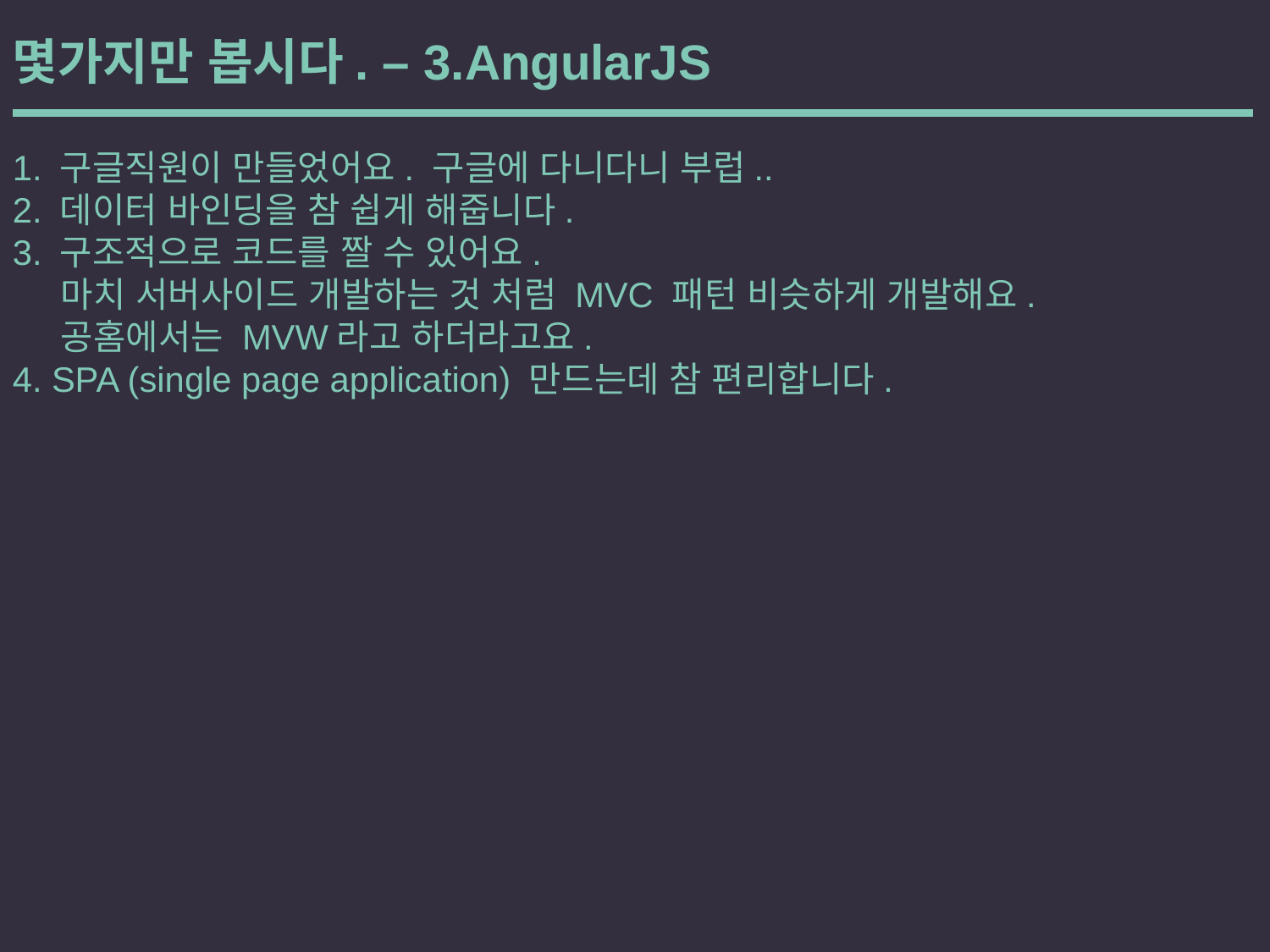

몇가지만 봅시다. – 3.AngularJS
1. 구글직원이 만들었어요. 구글에 다니다니 부럽..
2. 데이터 바인딩을 참 쉽게 해줍니다.
3. 구조적으로 코드를 짤 수 있어요.
    마치 서버사이드 개발하는 것 처럼 MVC 패턴 비슷하게 개발해요.
    공홈에서는 MVW라고 하더라고요.
4. SPA (single page application) 만드는데 참 편리합니다.